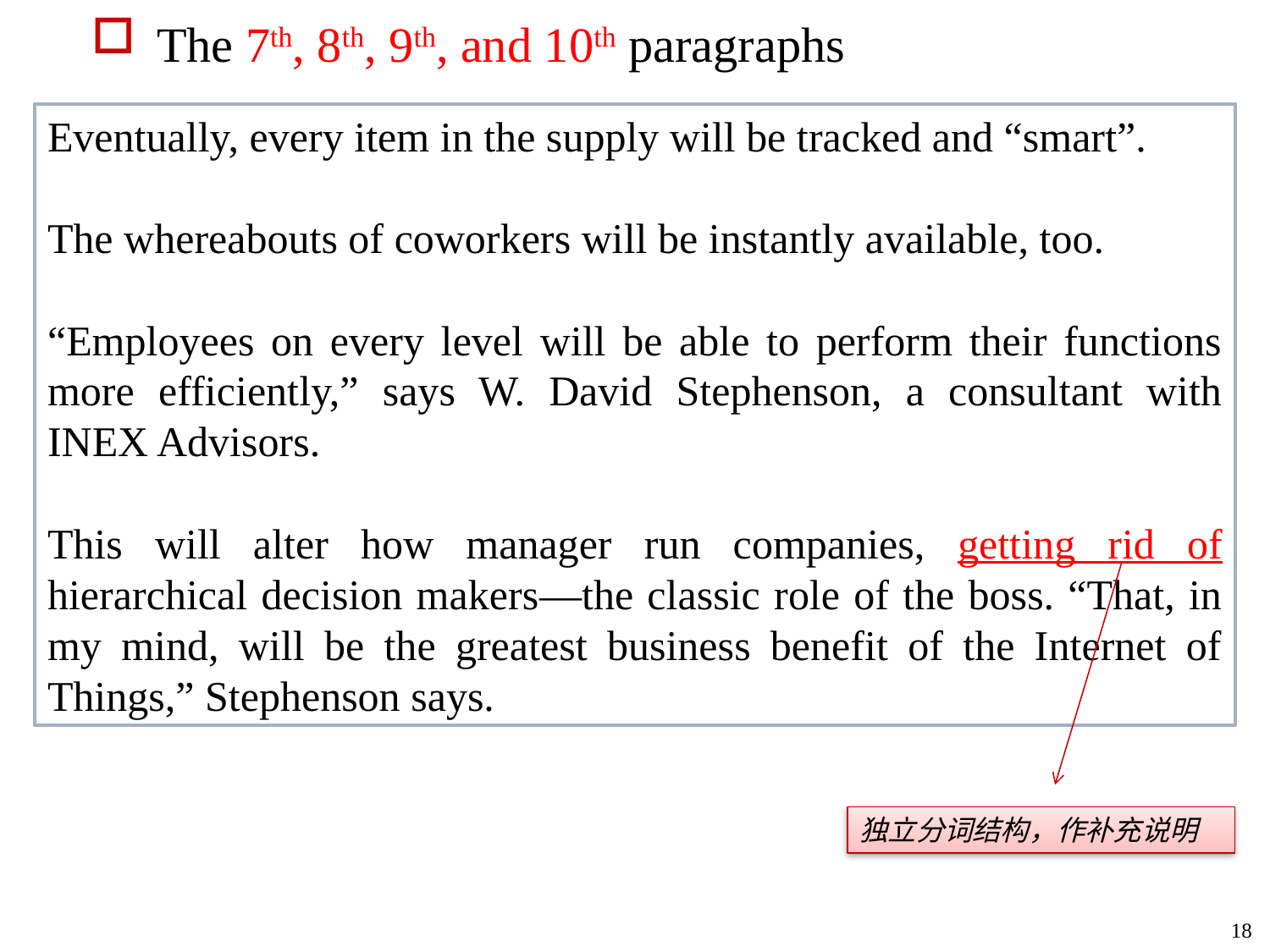

The 7th, 8th, 9th, and 10th paragraphs
Eventually, every item in the supply will be tracked and “smart”.

The whereabouts of coworkers will be instantly available, too.

“Employees on every level will be able to perform their functions more efficiently,” says W. David Stephenson, a consultant with INEX Advisors.

This will alter how manager run companies, getting rid of hierarchical decision makers—the classic role of the boss. “That, in my mind, will be the greatest business benefit of the Internet of Things,” Stephenson says.
独立分词结构，作补充说明
18